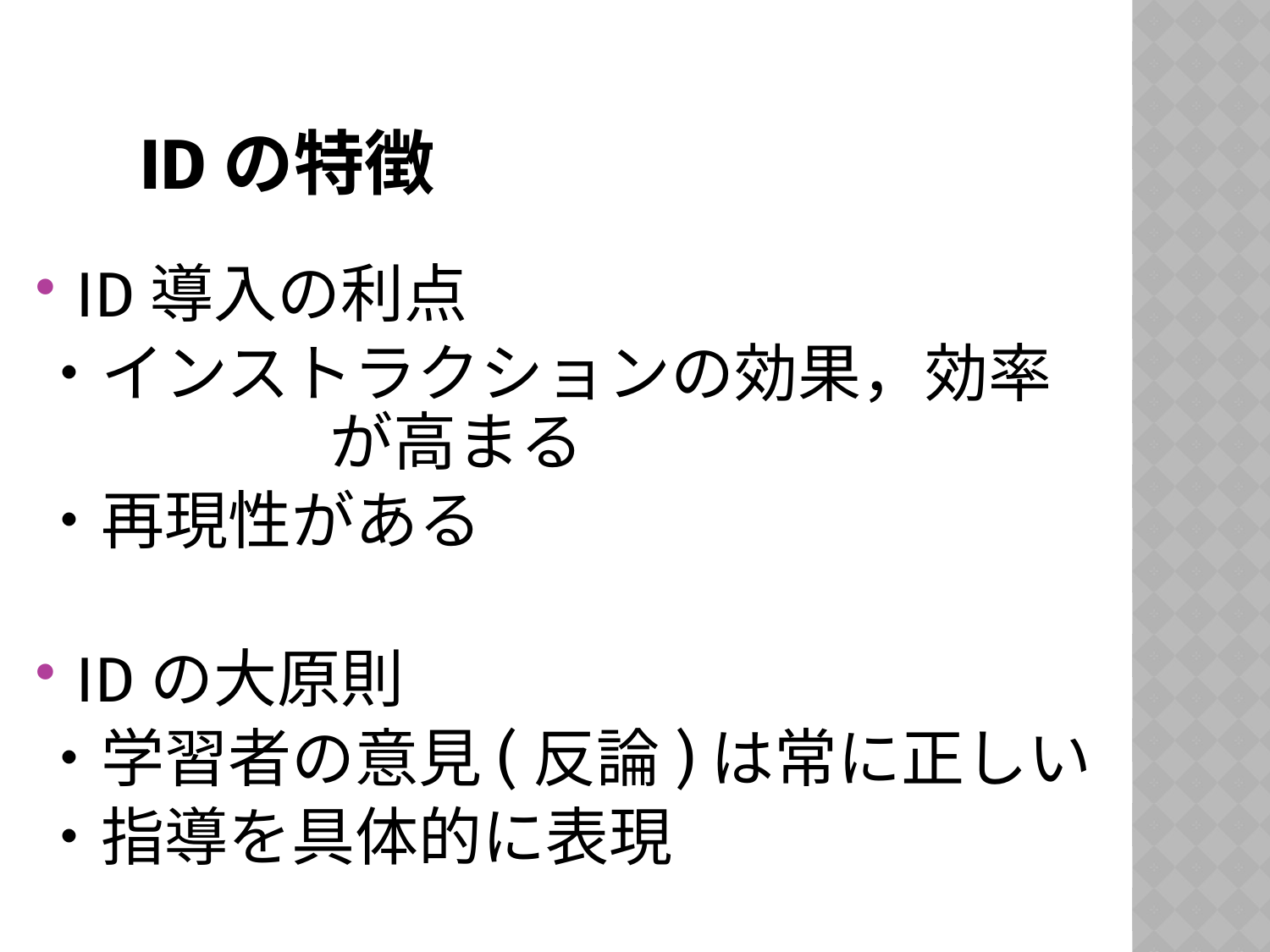

# IDの特徴
ID導入の利点
・インストラクションの効果，効率　　　　　が高まる
・再現性がある

IDの大原則
・学習者の意見(反論)は常に正しい
・指導を具体的に表現